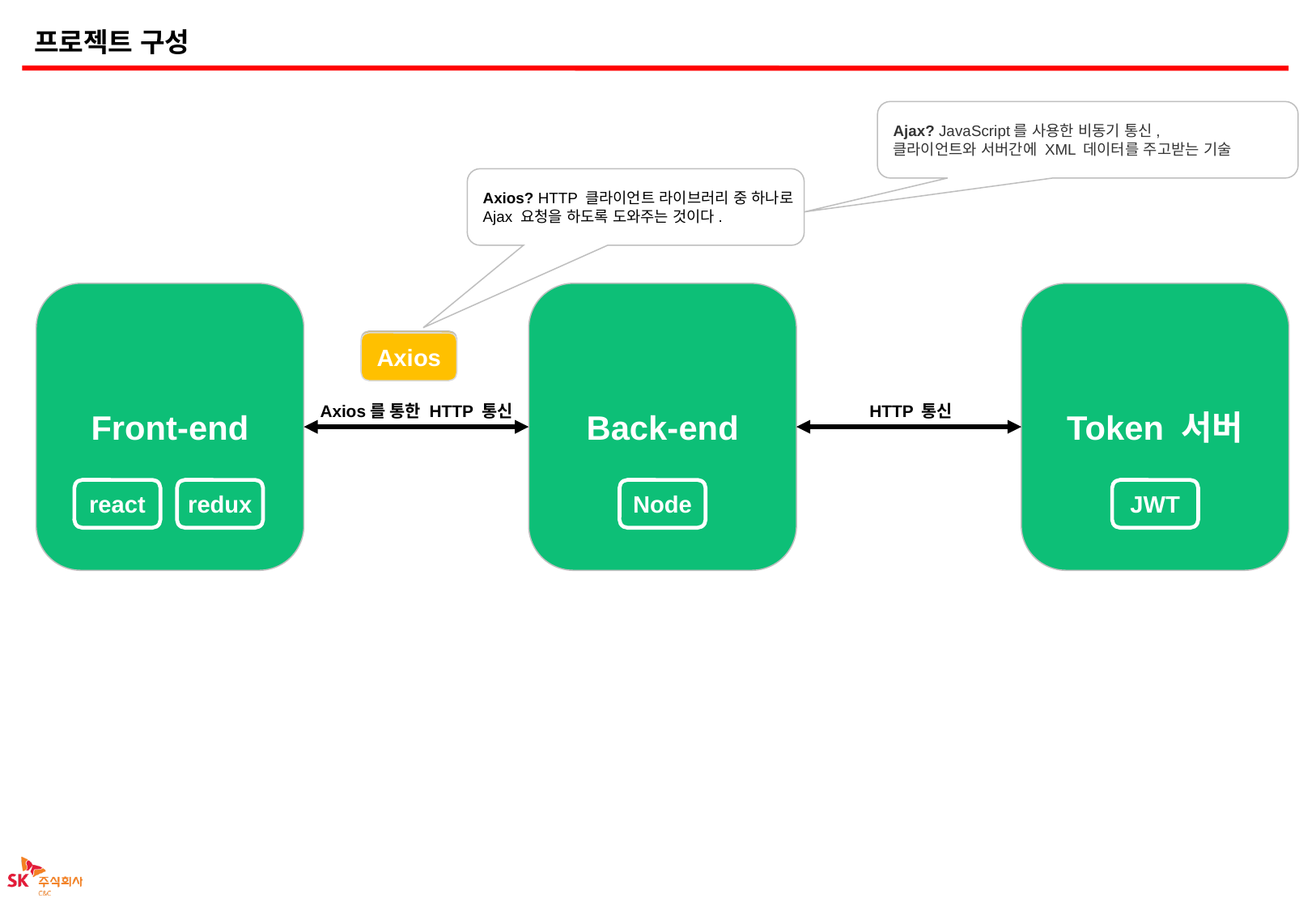

# 프로젝트 구성
Ajax? JavaScript를 사용한 비동기 통신,
클라이언트와 서버간에 XML 데이터를 주고받는 기술
Axios? HTTP 클라이언트 라이브러리 중 하나로
Ajax 요청을 하도록 도와주는 것이다.
Front-end
Back-end
Token 서버
Axios
Axios
Axios를 통한 HTTP 통신
HTTP 통신
react
redux
Node
JWT